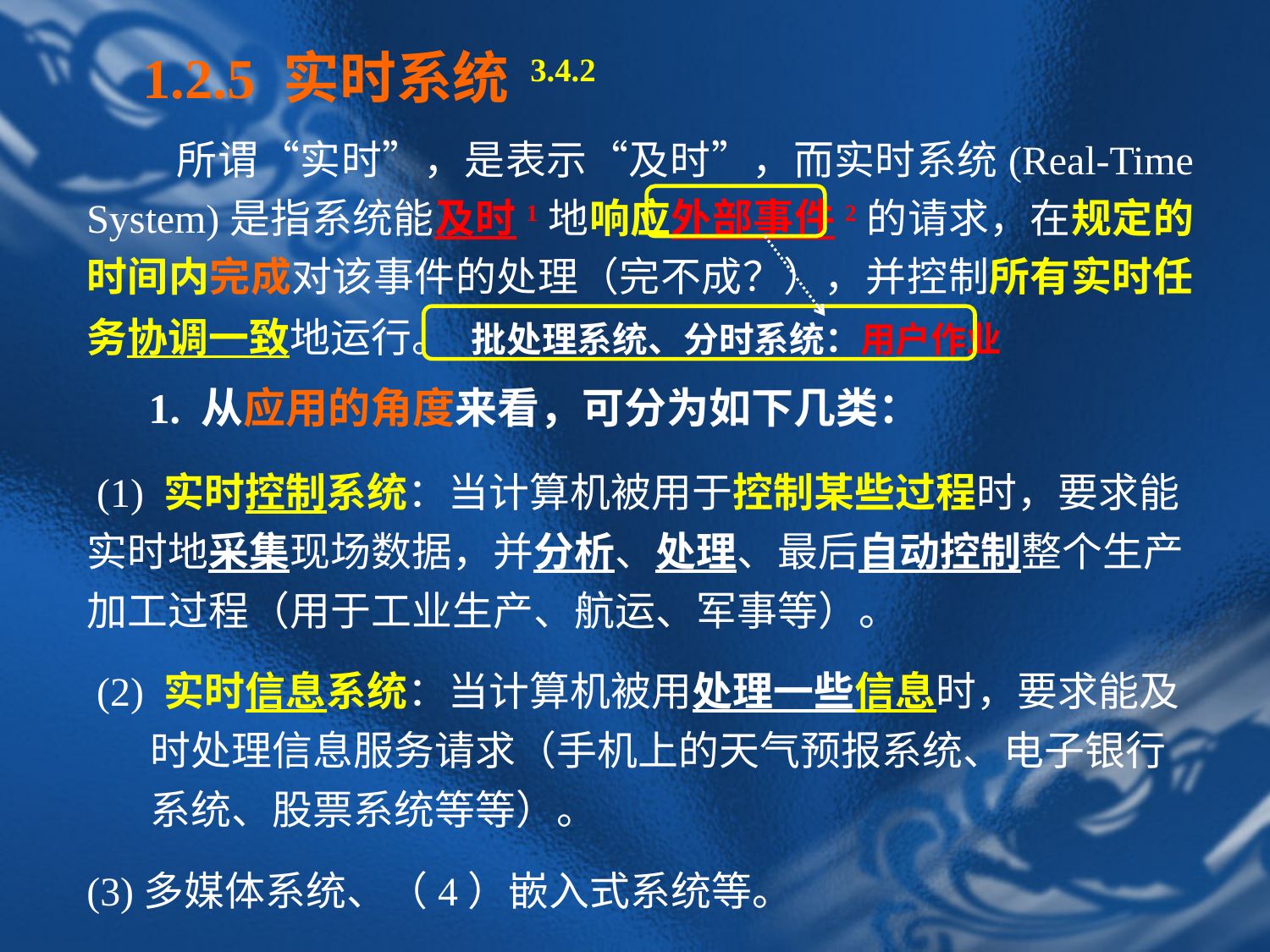

1.2.5 实时系统 3.4.2
        所谓“实时”，是表示“及时”，而实时系统(Real-Time System)是指系统能及时1地响应外部事件2的请求，在规定的时间内完成对该事件的处理（完不成？），并控制所有实时任务协调一致地运行。  批处理系统、分时系统：用户作业

1. 从应用的角度来看，可分为如下几类：
 (1) 实时控制系统：当计算机被用于控制某些过程时，要求能实时地采集现场数据，并分析、处理、最后自动控制整个生产加工过程（用于工业生产、航运、军事等）。
 (2) 实时信息系统：当计算机被用处理一些信息时，要求能及时处理信息服务请求（手机上的天气预报系统、电子银行系统、股票系统等等）。
(3)多媒体系统、（4）嵌入式系统等。